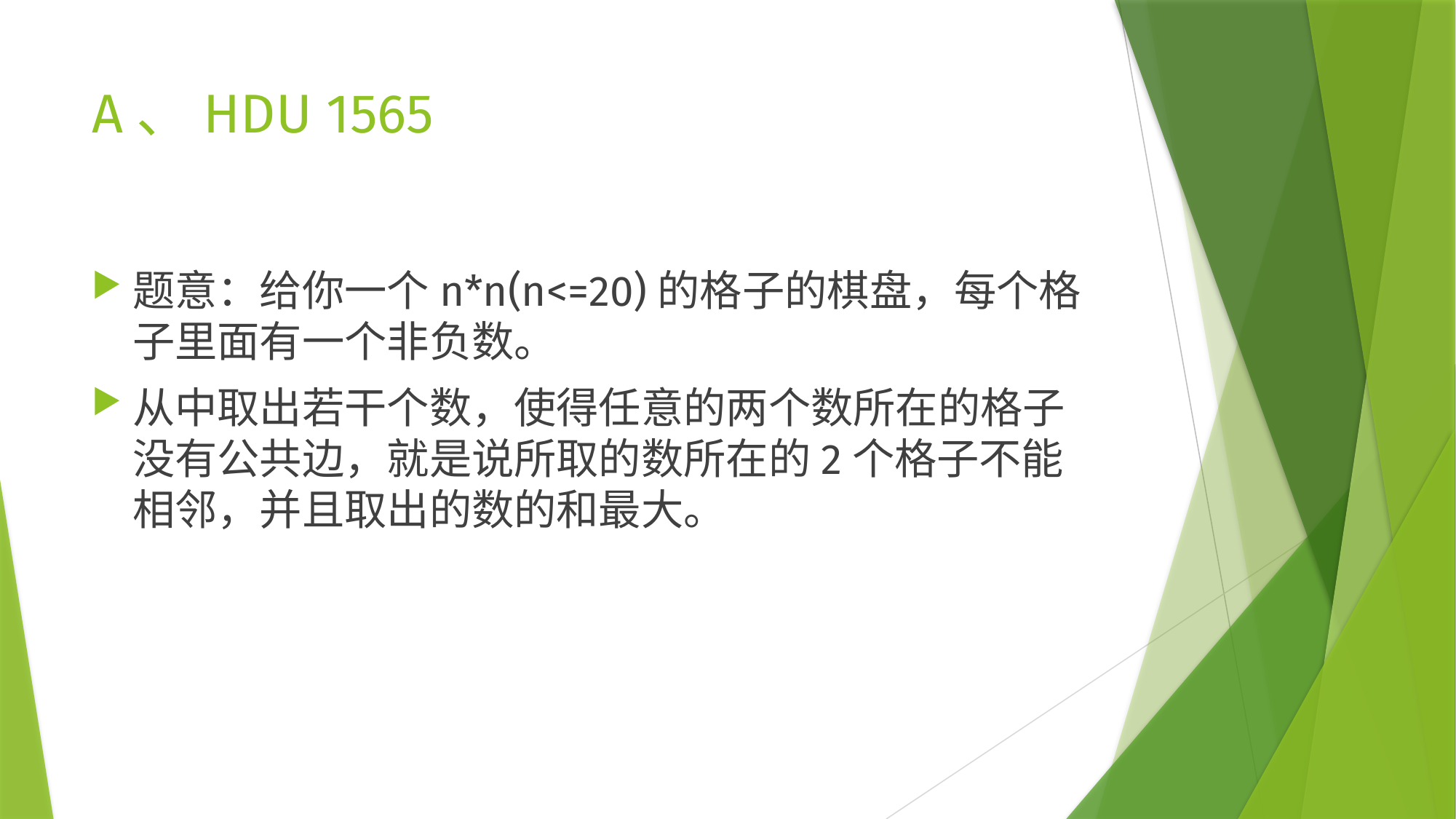

# A、HDU 1565
题意：给你一个n*n(n<=20)的格子的棋盘，每个格子里面有一个非负数。
从中取出若干个数，使得任意的两个数所在的格子没有公共边，就是说所取的数所在的2个格子不能相邻，并且取出的数的和最大。